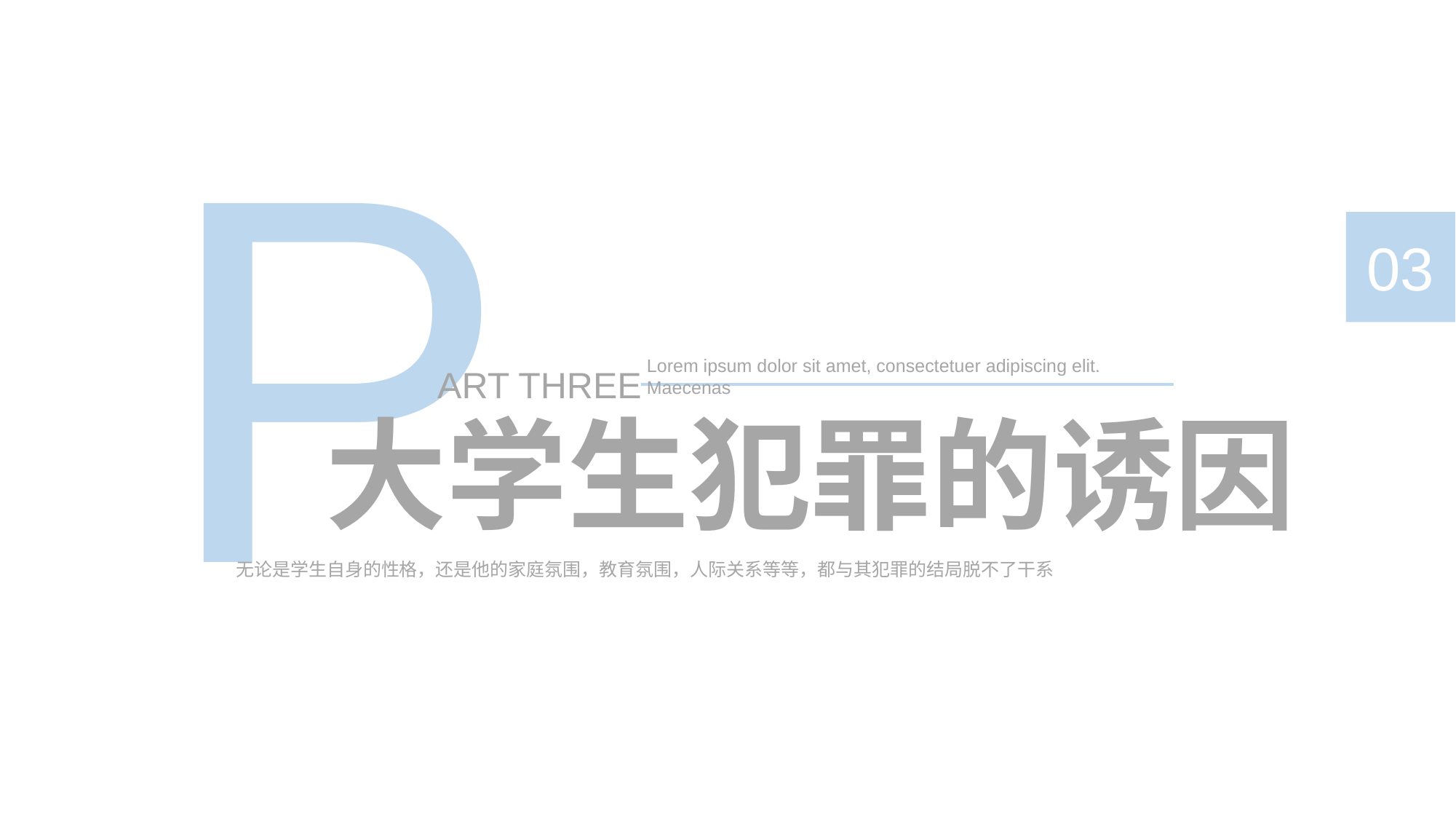

P
03
Lorem ipsum dolor sit amet, consectetuer adipiscing elit. Maecenas
ART THREE
大学生犯罪的诱因
无论是学生自身的性格，还是他的家庭氛围，教育氛围，人际关系等等，都与其犯罪的结局脱不了干系